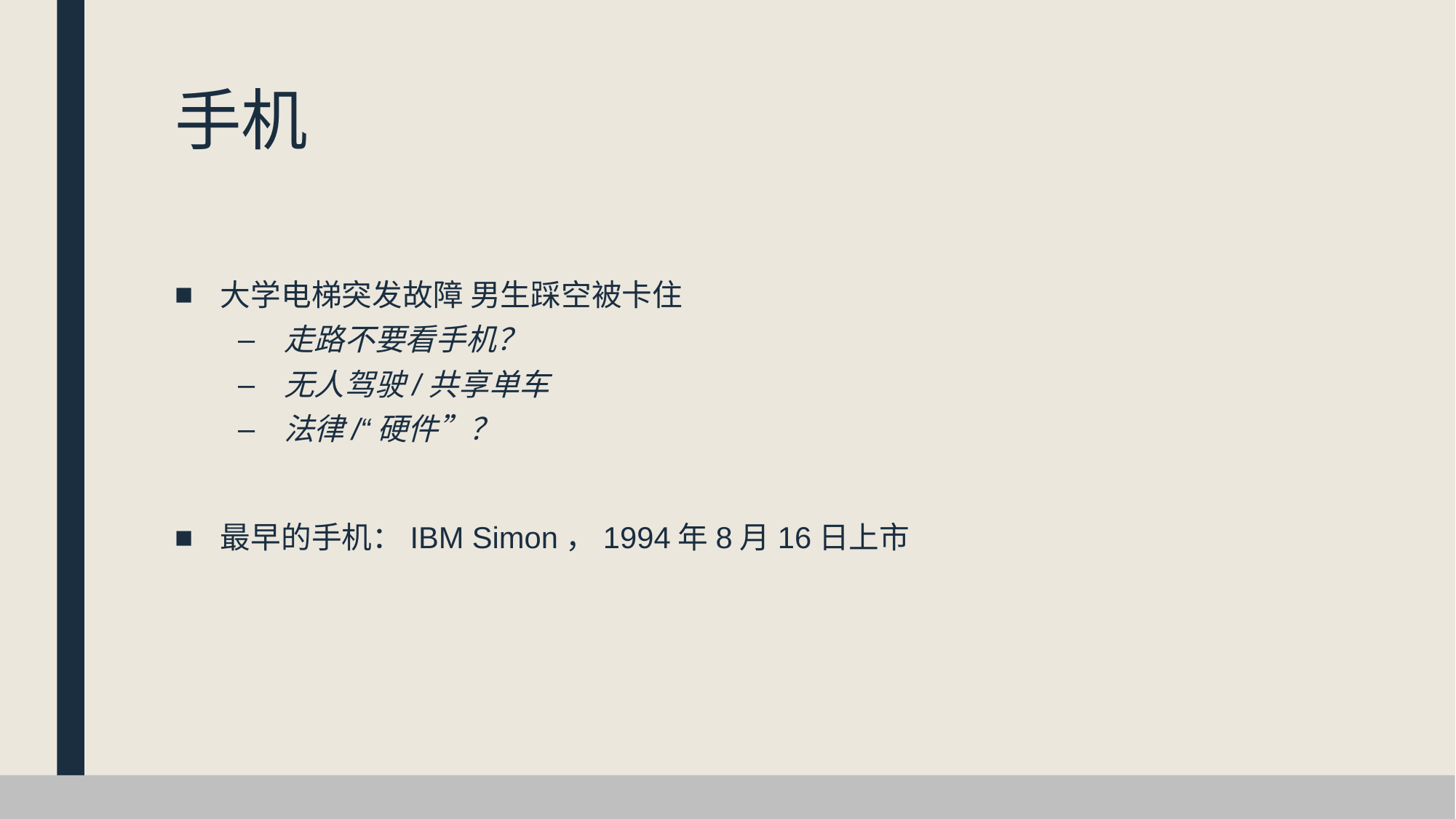

# 手机
大学电梯突发故障 男生踩空被卡住
走路不要看手机？
无人驾驶/共享单车
法律/“硬件”？

最早的手机：IBM Simon，1994年8月16日上市